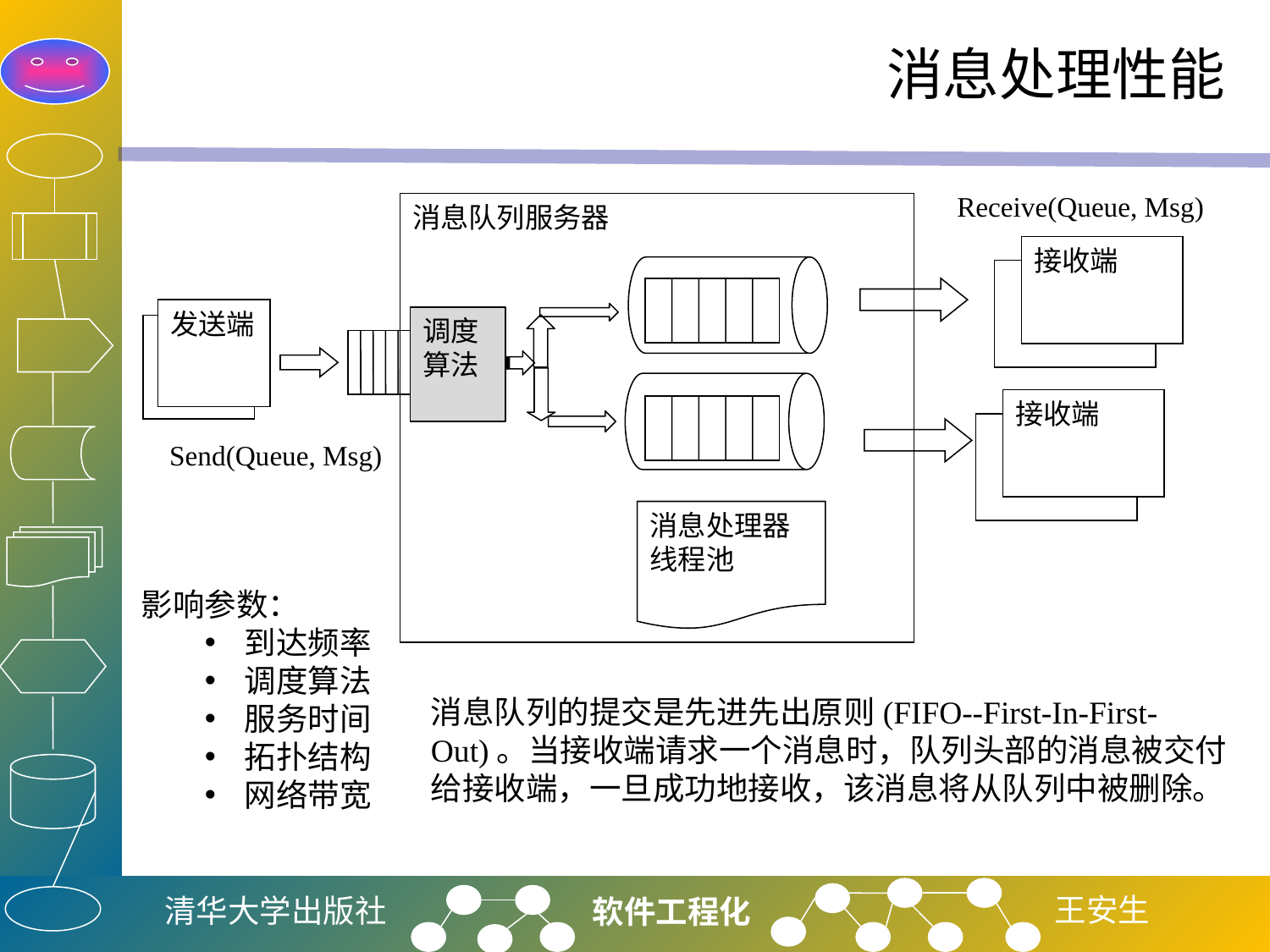

# 消息处理性能
Receive(Queue, Msg)
消息队列服务器

接收端

发送端

Send(Queue, Msg)
消息处理器
线程池

调度算法

接收端

影响参数：
到达频率
调度算法
服务时间
拓扑结构
网络带宽
消息队列的提交是先进先出原则(FIFO--First-In-First-Out)。当接收端请求一个消息时，队列头部的消息被交付给接收端，一旦成功地接收，该消息将从队列中被删除。